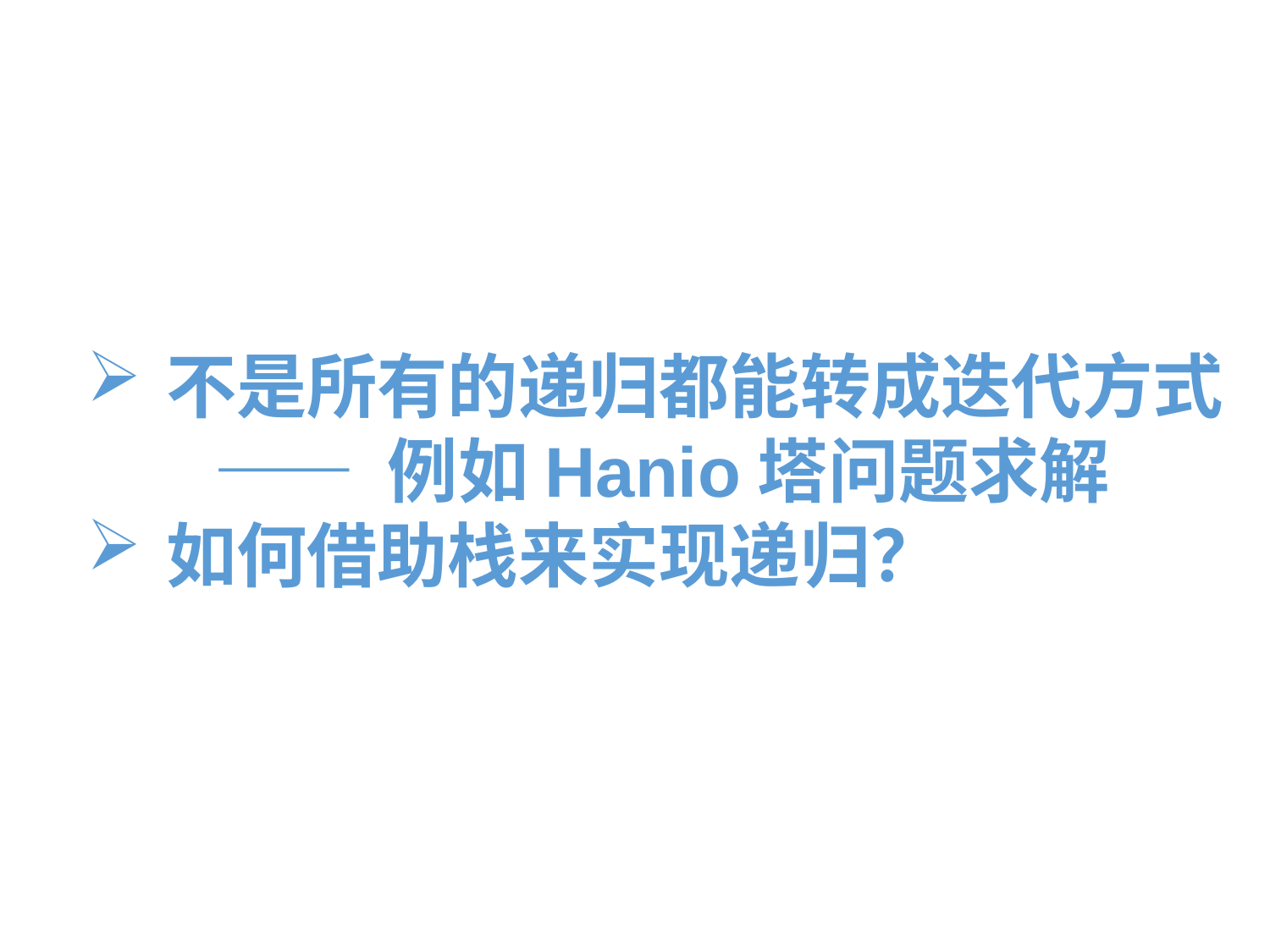

不是所有的递归都能转成迭代方式
	—— 例如Hanio塔问题求解
如何借助栈来实现递归？